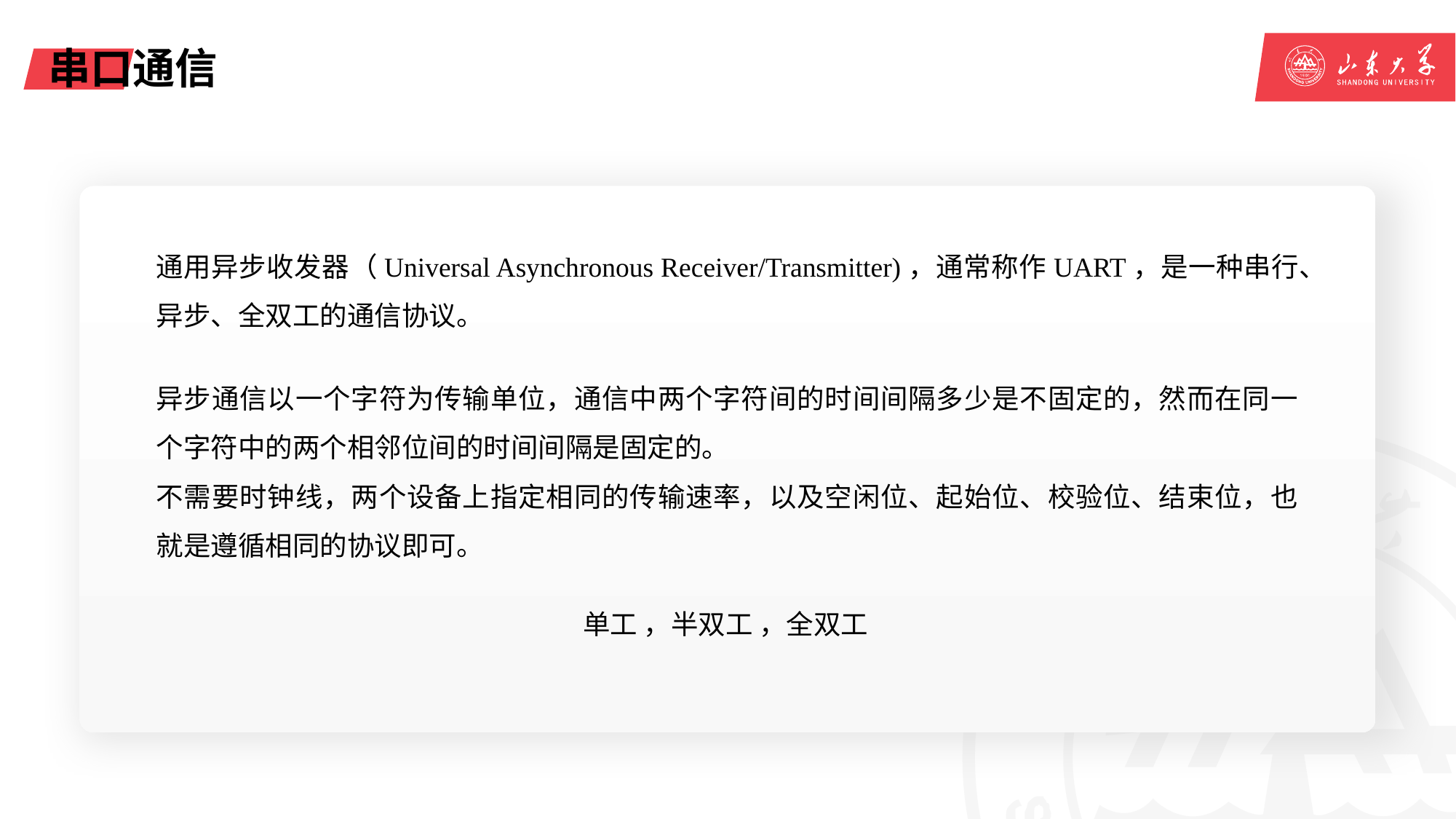

# 串口通信

通用异步收发器（Universal Asynchronous Receiver/Transmitter)，通常称作UART，是一种串行、异步、全双工的通信协议。

异步通信以一个字符为传输单位，通信中两个字符间的时间间隔多少是不固定的，然而在同一个字符中的两个相邻位间的时间间隔是固定的。
不需要时钟线，两个设备上指定相同的传输速率，以及空闲位、起始位、校验位、结束位，也就是遵循相同的协议即可。

单工 ，半双工 ，全双工